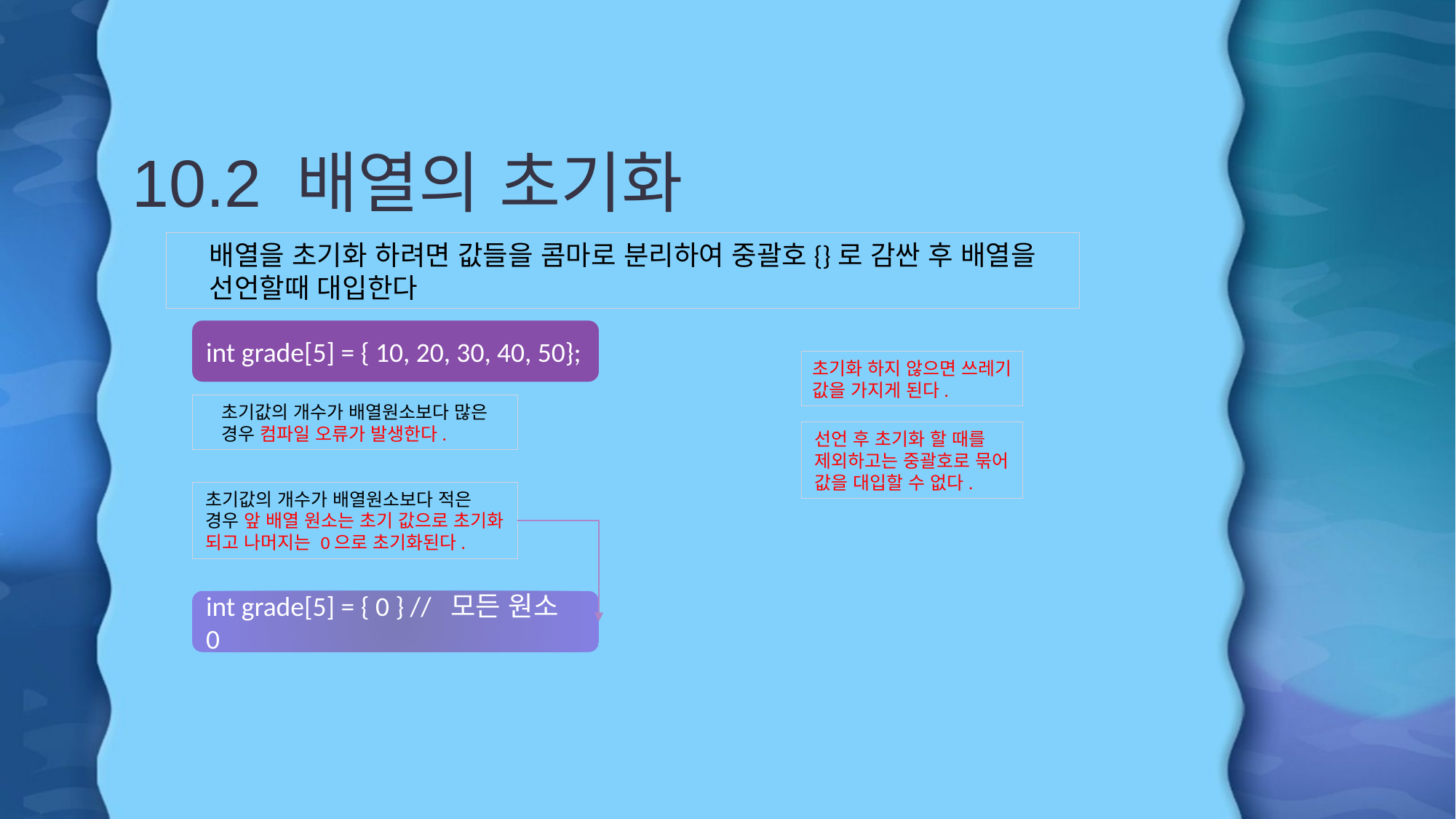

# 10.2 배열의 초기화
배열을 초기화 하려면 값들을 콤마로 분리하여 중괄호{}로 감싼 후 배열을 선언할때 대입한다
int grade[5] = { 10, 20, 30, 40, 50};
초기화 하지 않으면 쓰레기 값을 가지게 된다.
초기값의 개수가 배열원소보다 많은 경우 컴파일 오류가 발생한다.
선언 후 초기화 할 때를 제외하고는 중괄호로 묶어 값을 대입할 수 없다.
초기값의 개수가 배열원소보다 적은 경우 앞 배열 원소는 초기 값으로 초기화 되고 나머지는 0으로 초기화된다.
int grade[5] = { 0 } //  모든 원소 0